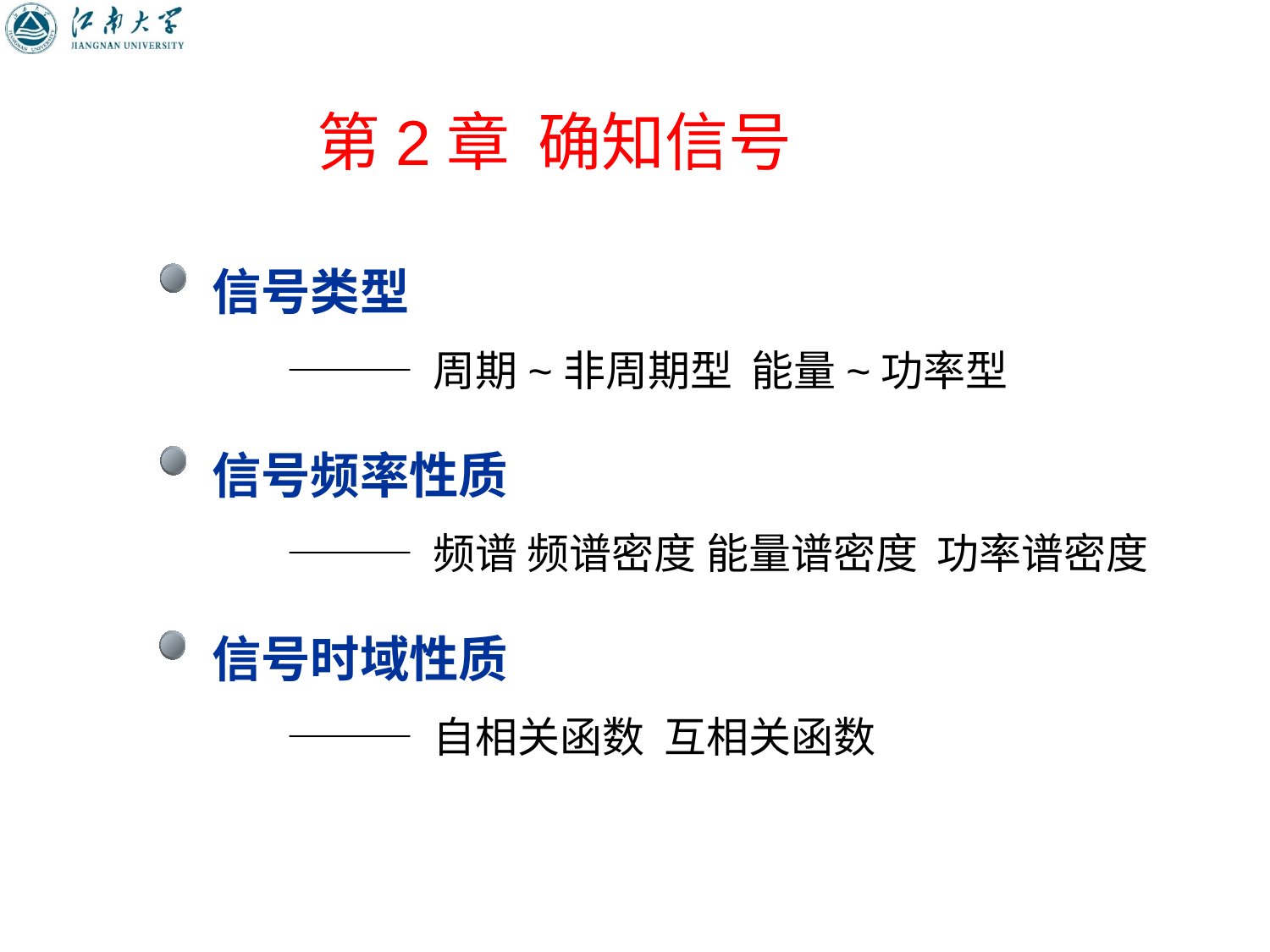

第2章  确知信号
信号类型

信号频率性质

信号时域性质

——— 周期~非周期型  能量~功率型

——— 频谱 频谱密度 能量谱密度  功率谱密度

——— 自相关函数  互相关函数